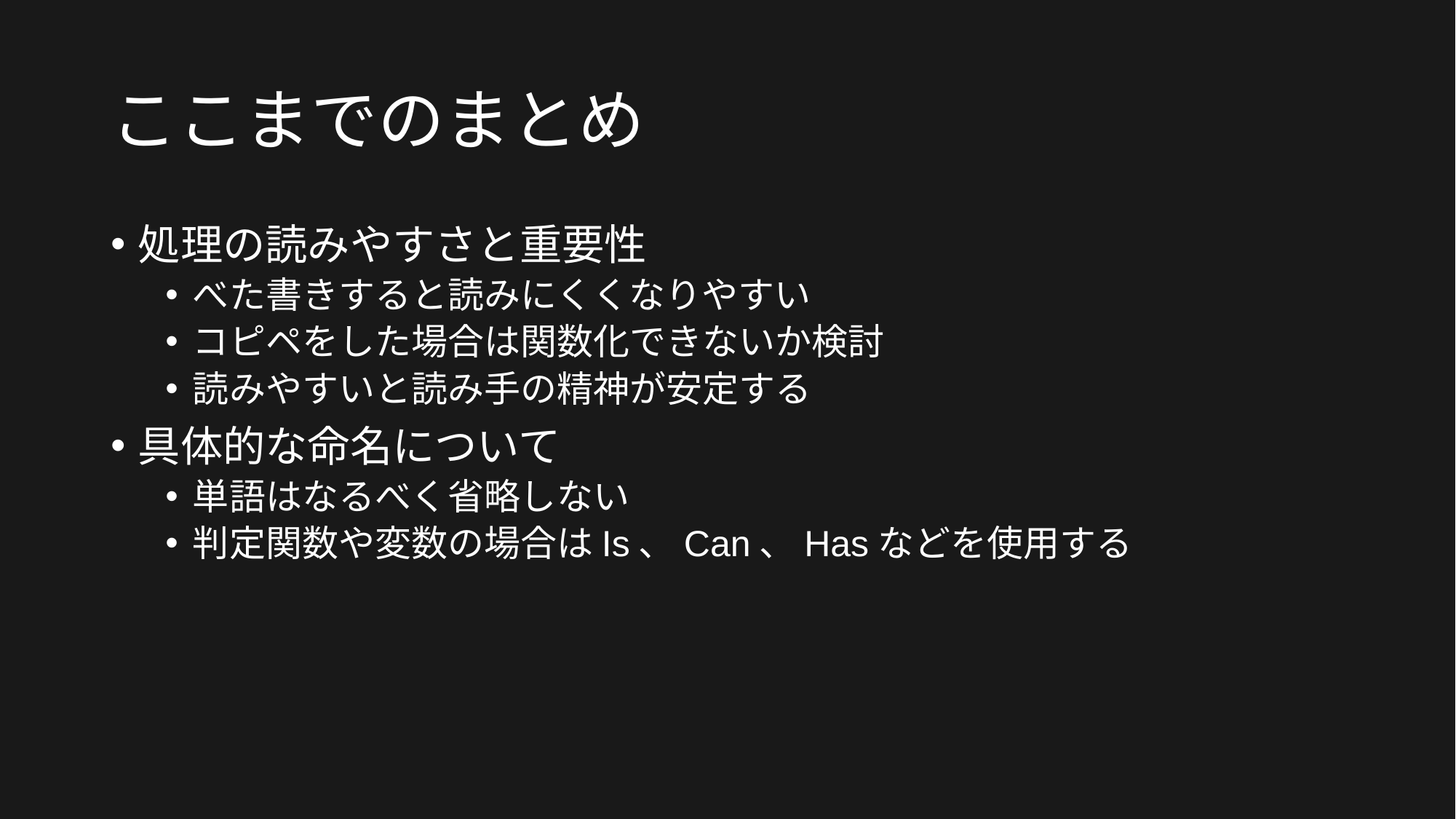

# ここまでのまとめ
処理の読みやすさと重要性
べた書きすると読みにくくなりやすい
コピペをした場合は関数化できないか検討
読みやすいと読み手の精神が安定する
具体的な命名について
単語はなるべく省略しない
判定関数や変数の場合はIs、Can、Hasなどを使用する